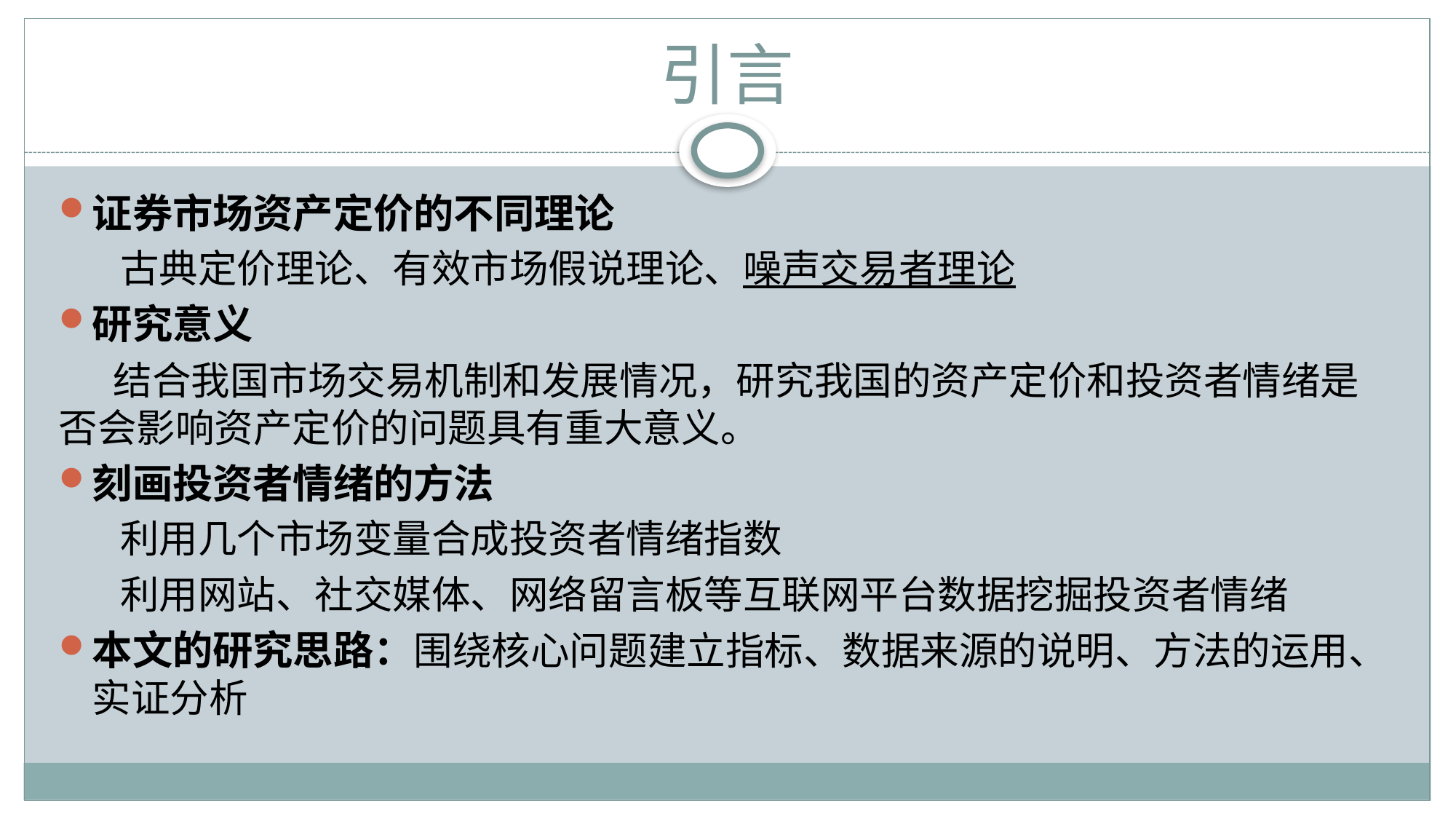

# 引言
证券市场资产定价的不同理论
      古典定价理论、有效市场假说理论、噪声交易者理论
研究意义
     结合我国市场交易机制和发展情况，研究我国的资产定价和投资者情绪是否会影响资产定价的问题具有重大意义。
刻画投资者情绪的方法
      利用几个市场变量合成投资者情绪指数
      利用网站、社交媒体、网络留言板等互联网平台数据挖掘投资者情绪
本文的研究思路：围绕核心问题建立指标、数据来源的说明、方法的运用、实证分析